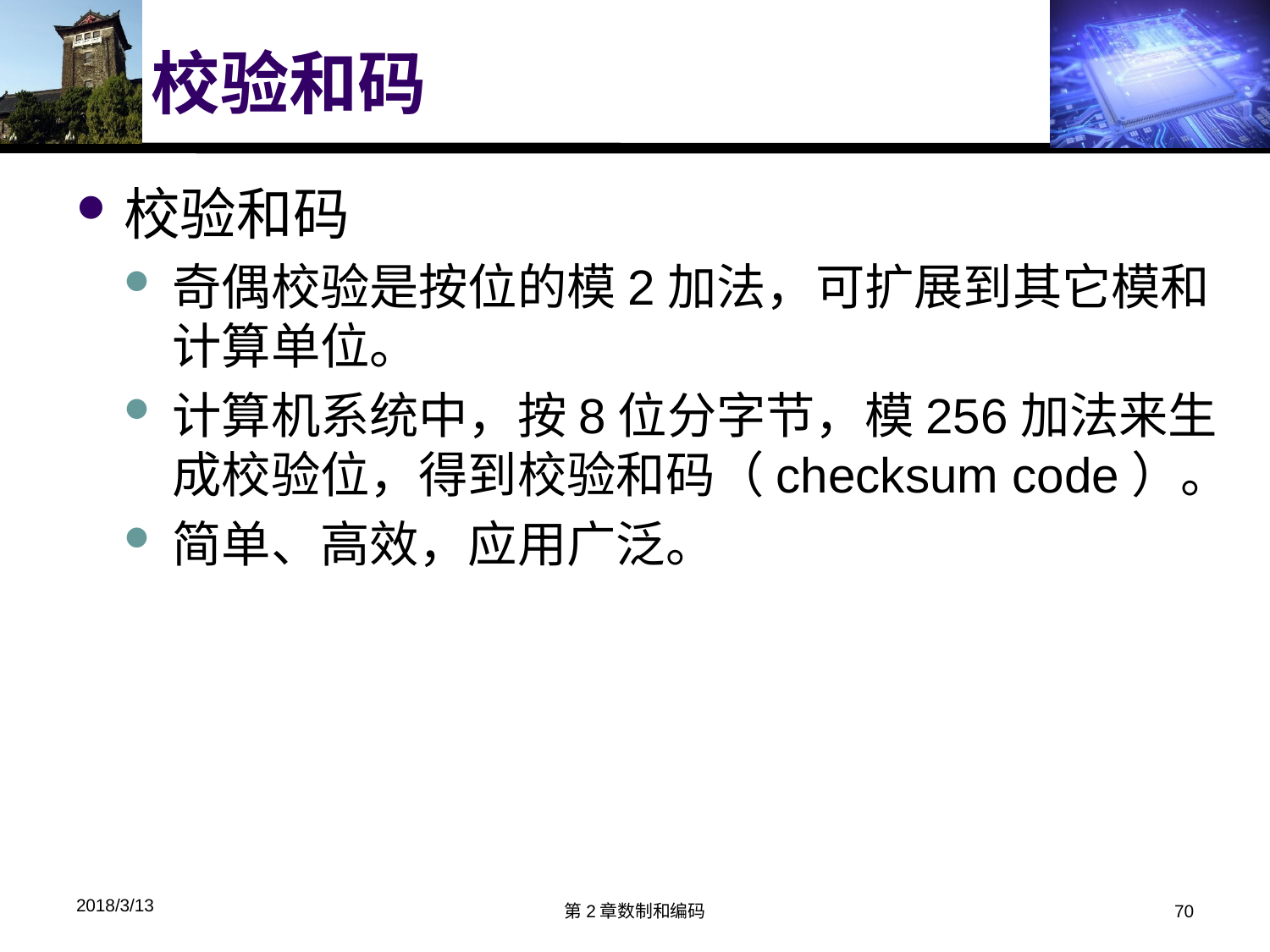

# 校验和码
校验和码
奇偶校验是按位的模2加法，可扩展到其它模和计算单位。
计算机系统中，按8位分字节，模256加法来生成校验位，得到校验和码（checksum code）。
简单、高效，应用广泛。

2018/3/13
第2章数制和编码
70